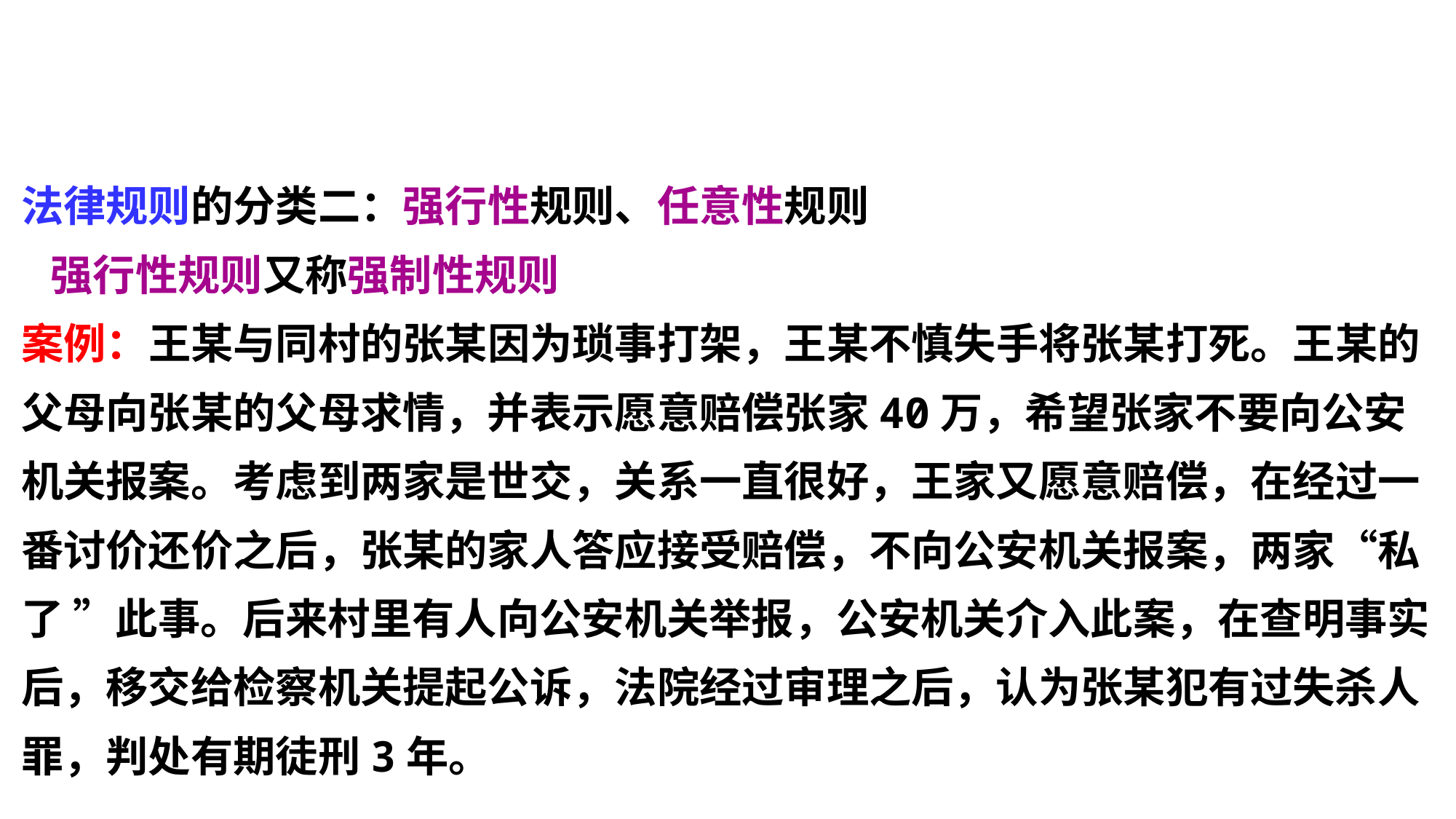

法律规则的分类二：强行性规则、任意性规则
  强行性规则又称强制性规则
案例：王某与同村的张某因为琐事打架，王某不慎失手将张某打死。王某的父母向张某的父母求情，并表示愿意赔偿张家40万，希望张家不要向公安机关报案。考虑到两家是世交，关系一直很好，王家又愿意赔偿，在经过一番讨价还价之后，张某的家人答应接受赔偿，不向公安机关报案，两家“私了 ”此事。后来村里有人向公安机关举报，公安机关介入此案，在查明事实后，移交给检察机关提起公诉，法院经过审理之后，认为张某犯有过失杀人罪，判处有期徒刑3年。